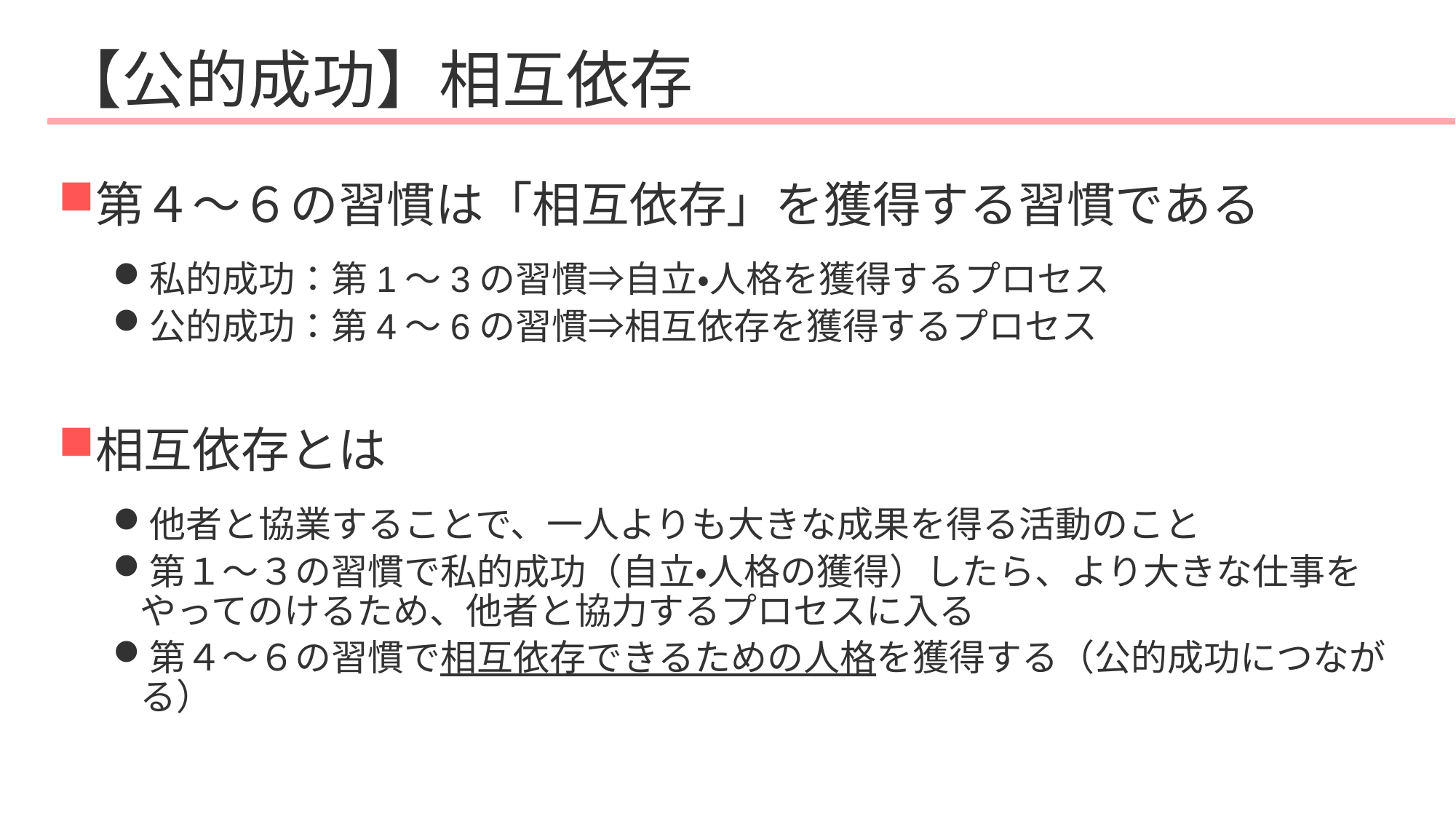

# 【公的成功】相互依存
第４～６の習慣は「相互依存」を獲得する習慣である
私的成功：第1～3の習慣⇒自立・人格を獲得するプロセス
公的成功：第4～6の習慣⇒相互依存を獲得するプロセス
相互依存とは
他者と協業することで、一人よりも大きな成果を得る活動のこと
第１～３の習慣で私的成功（自立・人格の獲得）したら、より大きな仕事をやってのけるため、他者と協力するプロセスに入る
第４～６の習慣で相互依存できるための人格を獲得する（公的成功につながる）
41